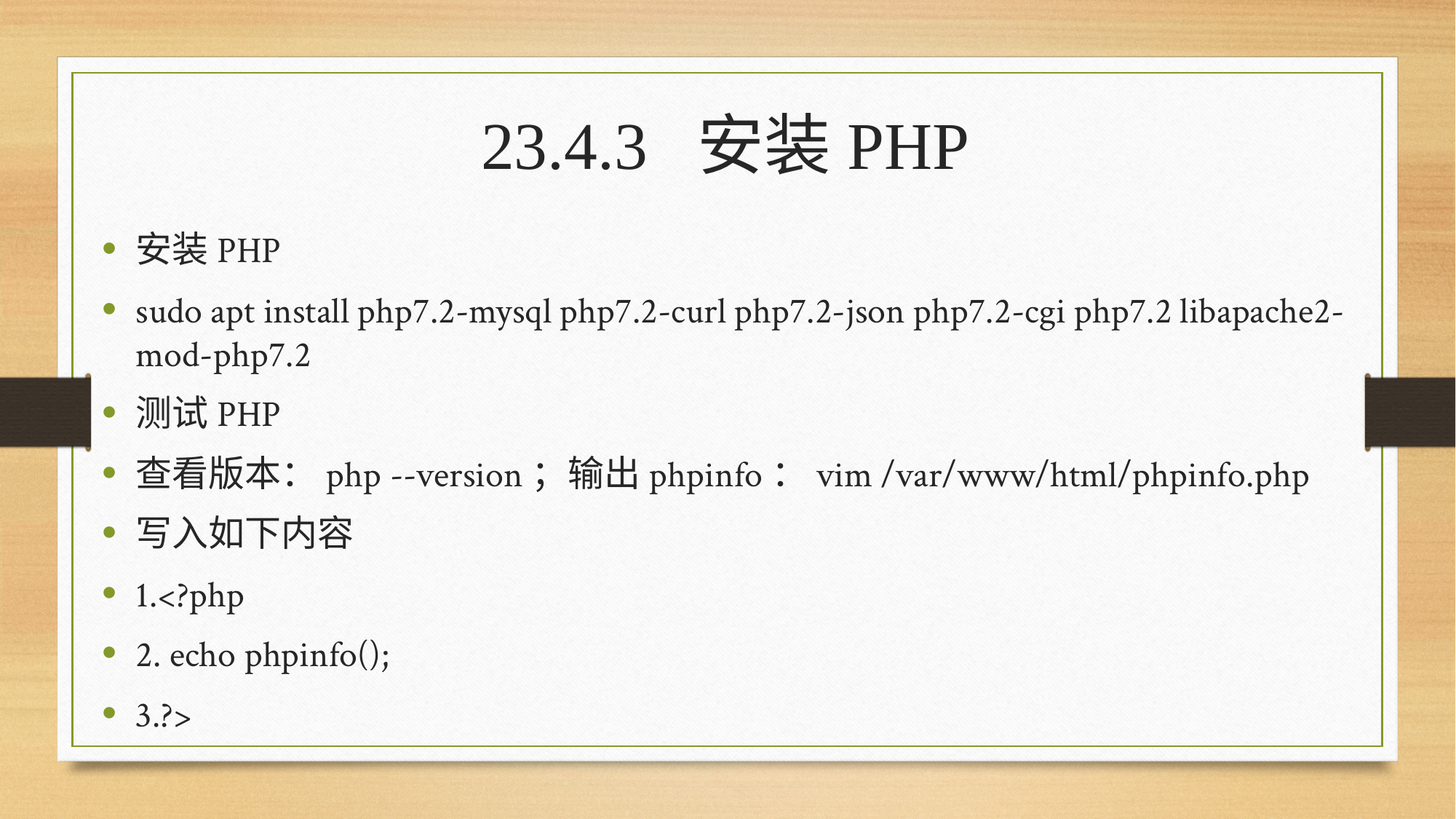

# 23.4.3  安装PHP
安装PHP
sudo apt install php7.2-mysql php7.2-curl php7.2-json php7.2-cgi php7.2 libapache2-mod-php7.2
测试PHP
查看版本：php --version；输出phpinfo：vim /var/www/html/phpinfo.php
写入如下内容
1.<?php
2. echo phpinfo();
3.?>